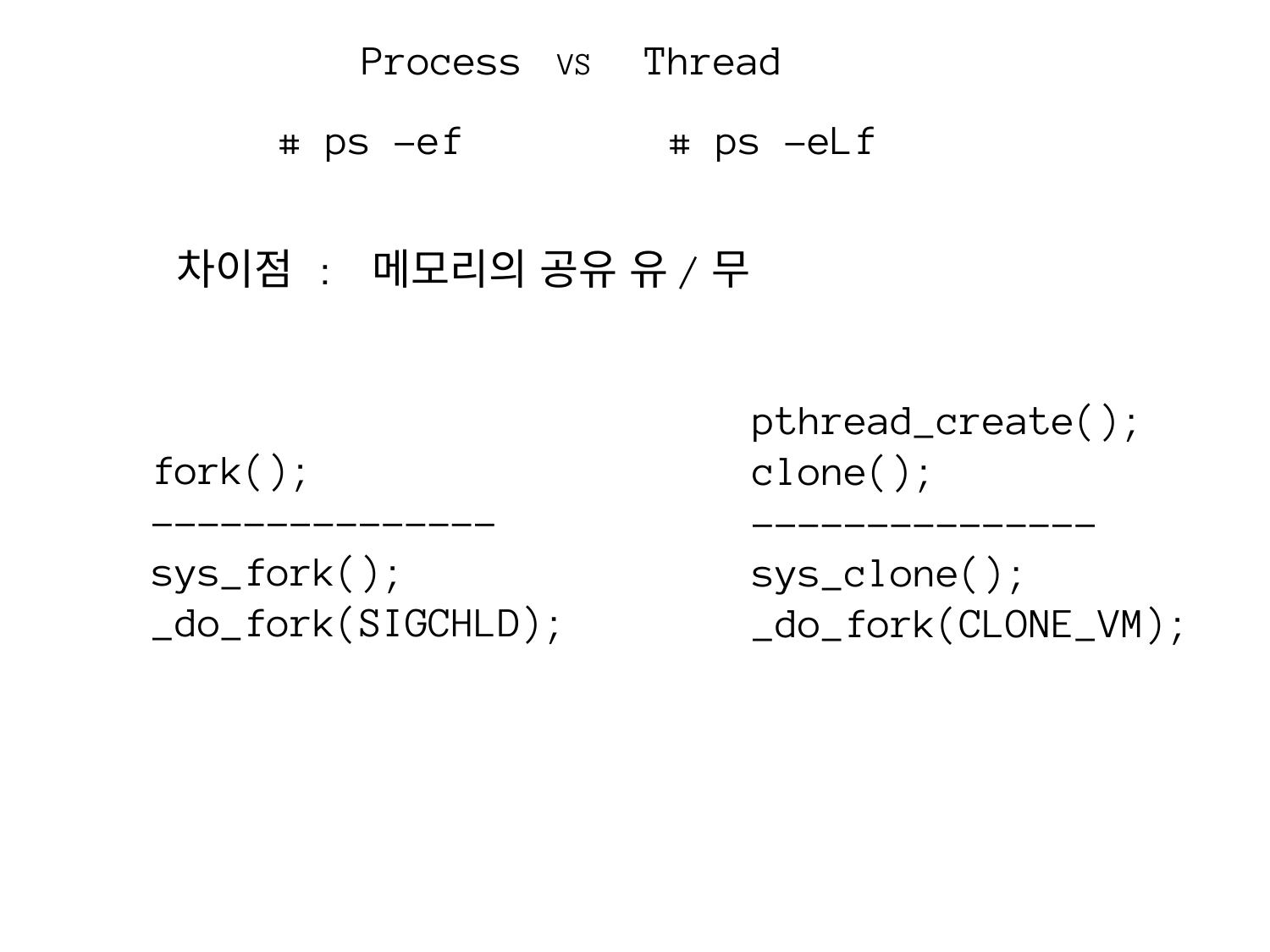

Process  VS   Thread
# ps -ef
# ps -eLf
차이점 : 메모리의 공유 유/무
pthread_create();
clone();
---------------
sys_clone();
_do_fork(CLONE_VM);
fork();
---------------
sys_fork();
_do_fork(SIGCHLD);